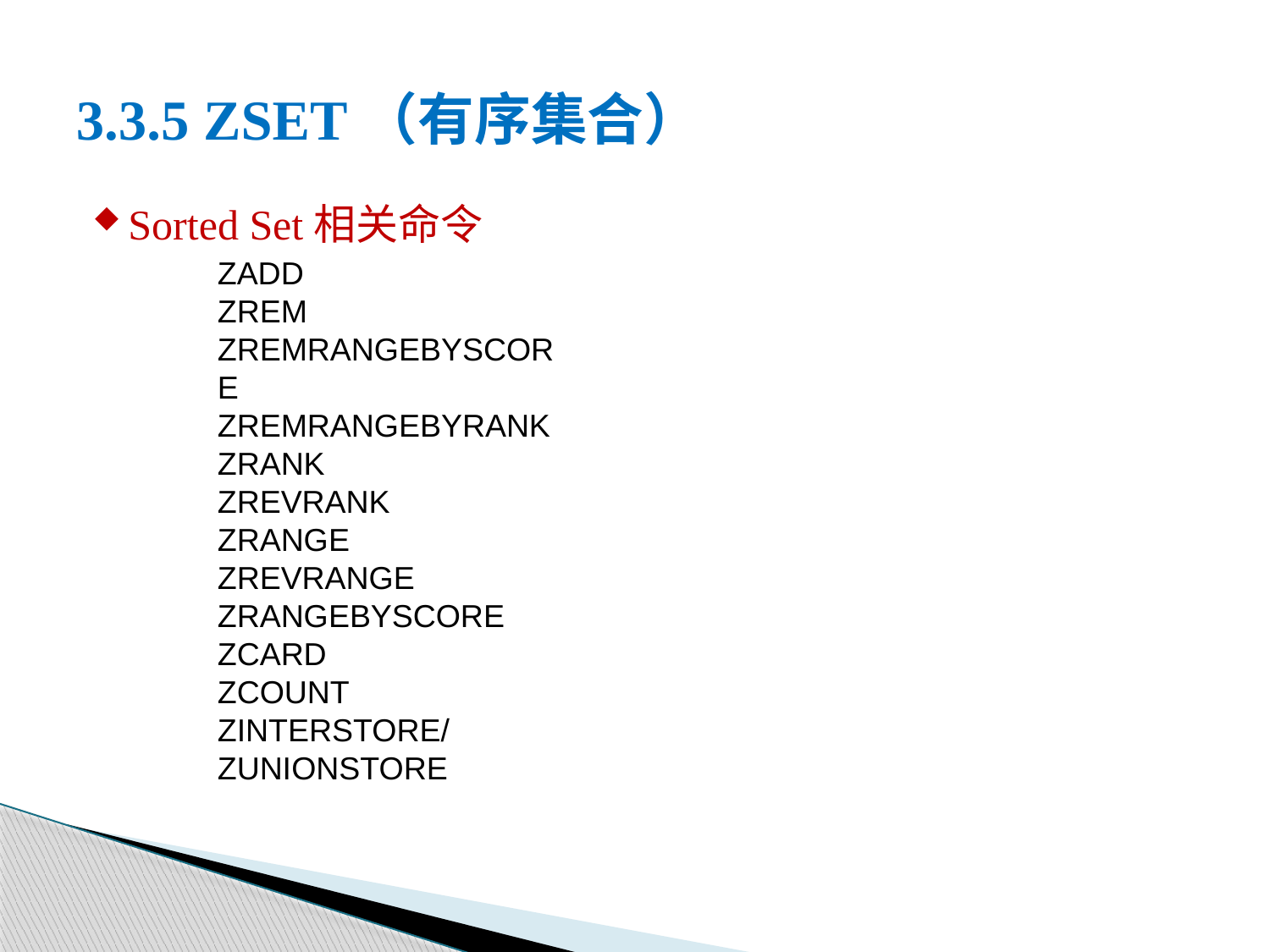

# 3.3.5 ZSET（有序集合）
Sorted Set相关命令

zadd
zrem
zremrangebyscore
zremrangebyrank
zrank
zrevrank
ZRANGE
zrevrange
zrangebyscore
zcard
zcount
Zinterstore/ ZUNIONSTORE